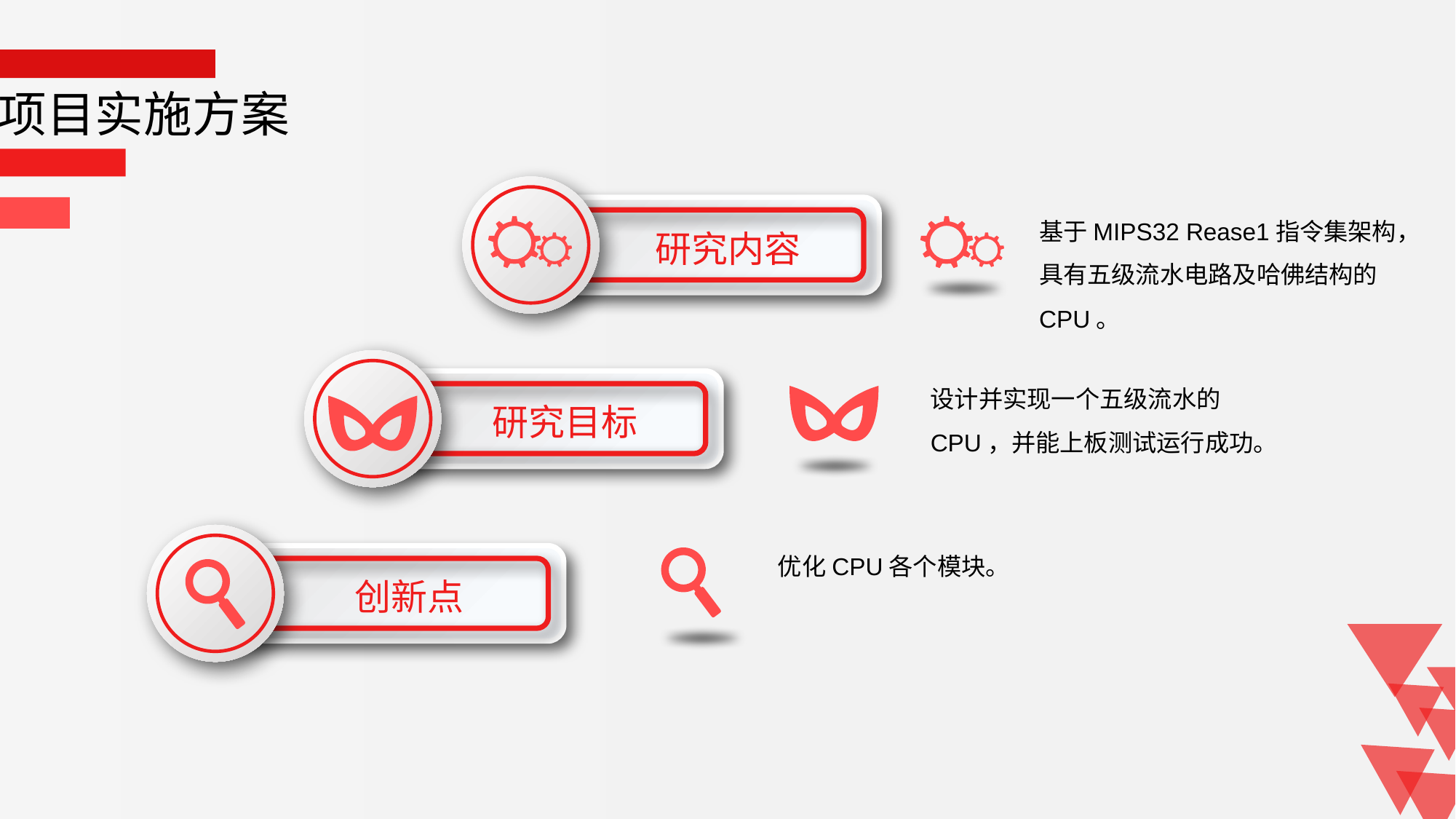

项目实施方案

基于MIPS32 Rease1指令集架构，具有五级流水电路及哈佛结构的CPU。

研究内容

设计并实现一个五级流水的CPU，并能上板测试运行成功。

研究目标

优化CPU各个模块。

创新点